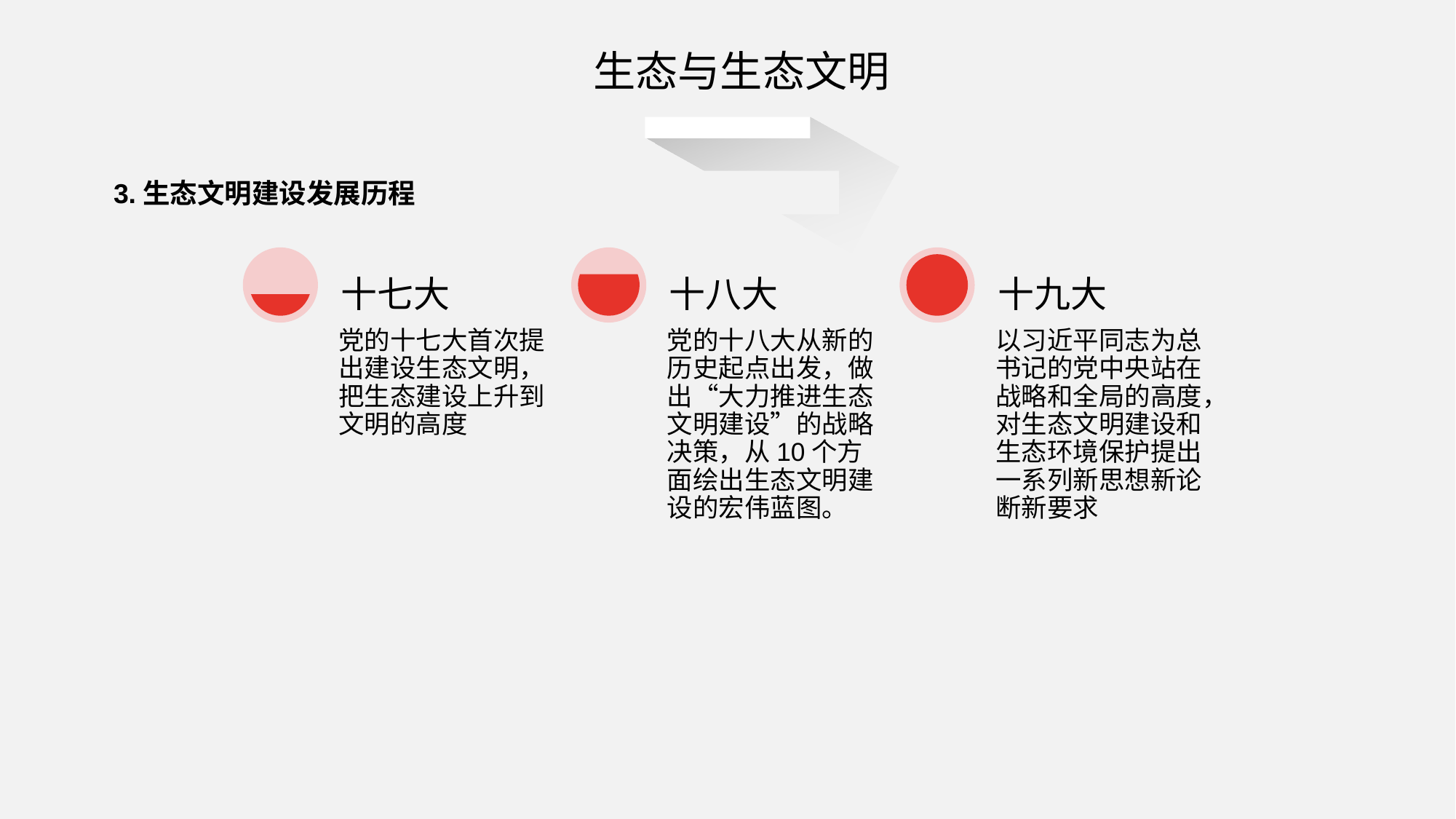

生态与生态文明

3.生态文明建设发展历程
党的十七大首次提出建设生态文明，把生态建设上升到文明的高度
十七大
党的十八大从新的历史起点出发，做出“大力推进生态文明建设”的战略决策，从10个方面绘出生态文明建设的宏伟蓝图。
十八大
以习近平同志为总书记的党中央站在战略和全局的高度，对生态文明建设和生态环境保护提出一系列新思想新论断新要求
十九大